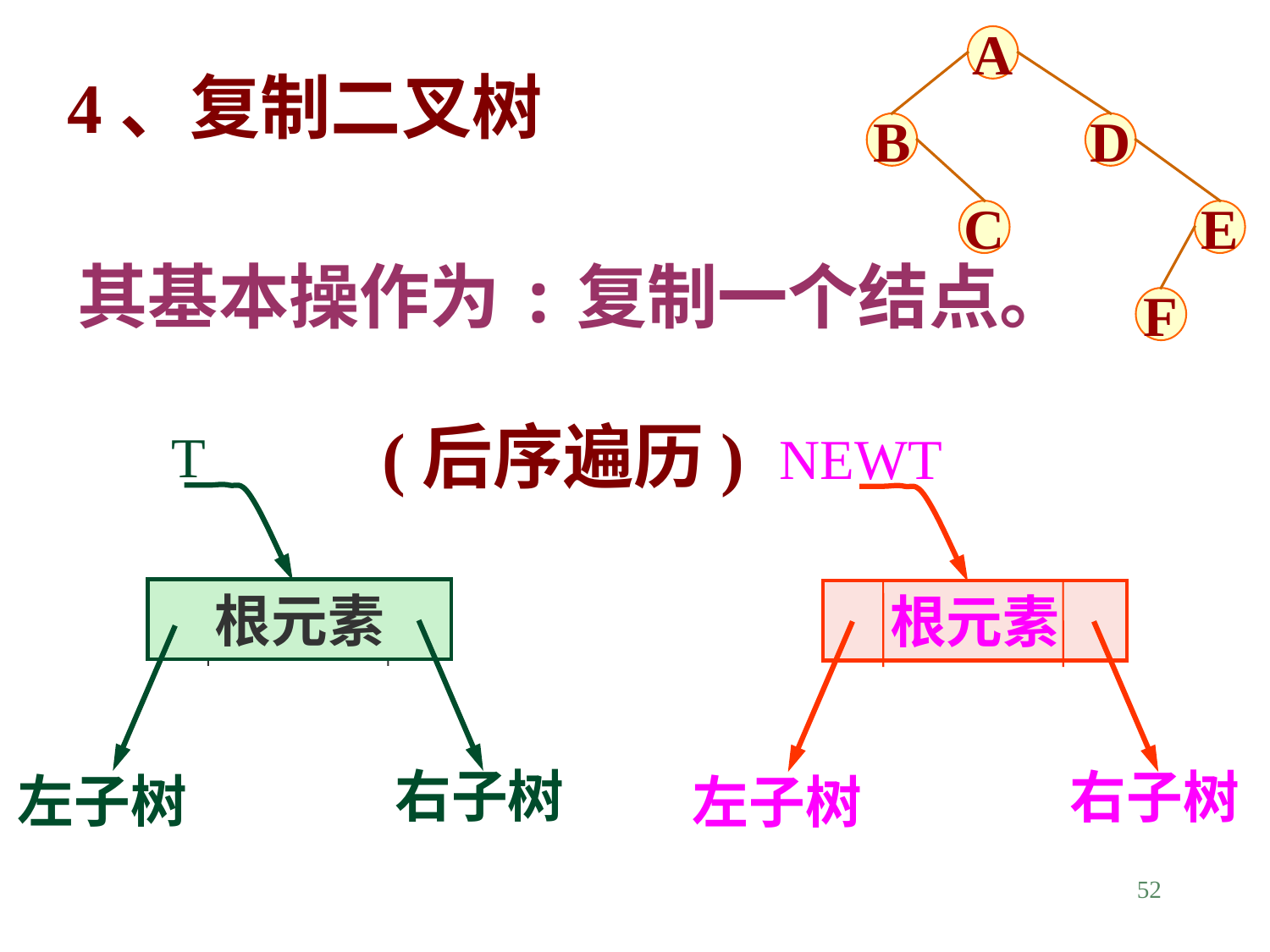

A

B
D

C
E

F
4、复制二叉树
其基本操作为:复制一个结点。
(后序遍历)
T

根元素

右子树
左子树
NEWT

根元素

右子树
左子树
52